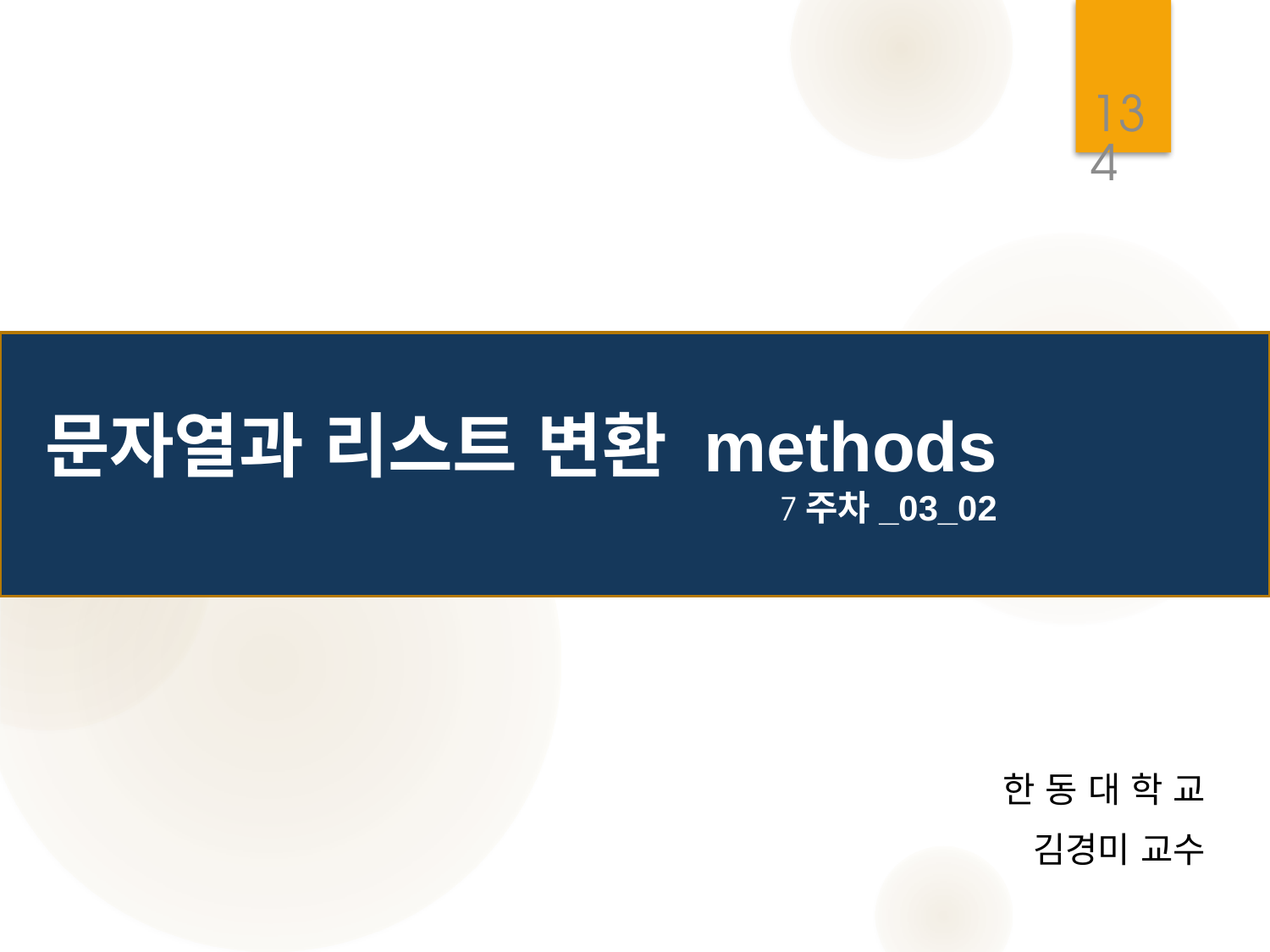

134

# 문자열과 리스트 변환 methods 7주차_03_02
한 동 대 학 교
 김경미 교수